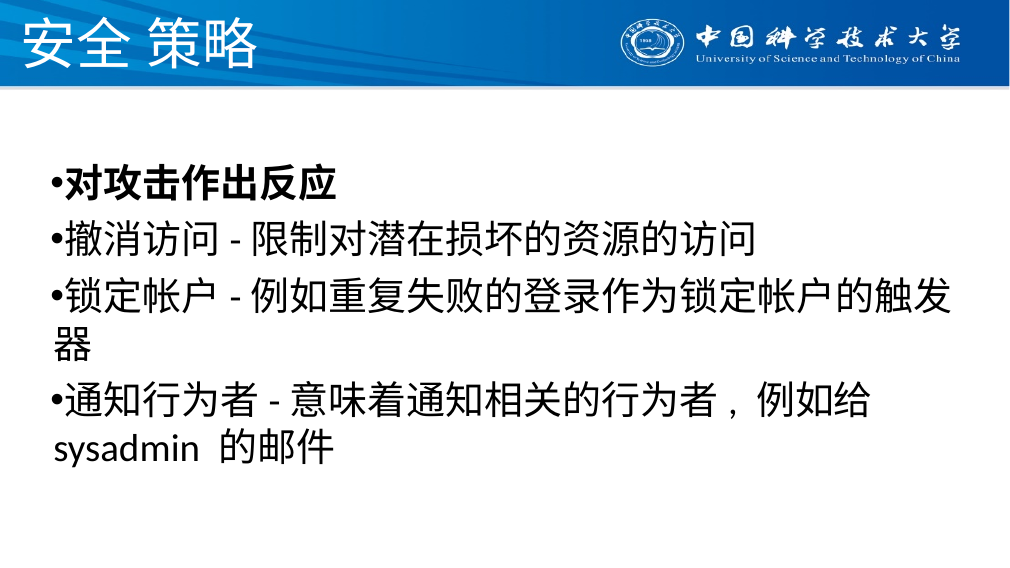

# 安全 策略
对攻击作出反应
撤消访问-限制对潜在损坏的资源的访问
锁定帐户-例如重复失败的登录作为锁定帐户的触发器
通知行为者-意味着通知相关的行为者, 例如给 sysadmin 的邮件